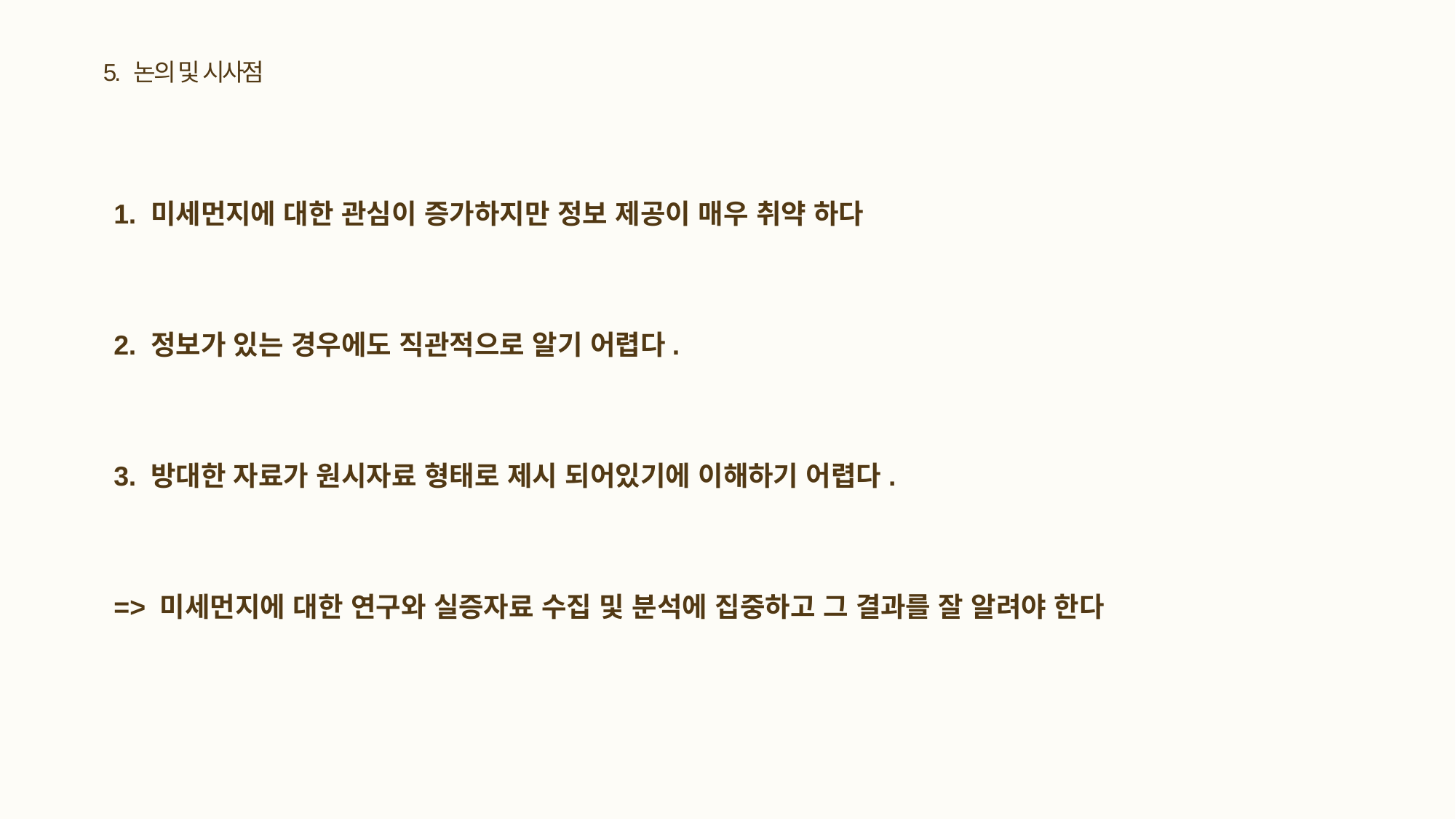

5. 논의 및 시사점
1. 미세먼지에 대한 관심이 증가하지만 정보 제공이 매우 취약 하다

2. 정보가 있는 경우에도 직관적으로 알기 어렵다.

3. 방대한 자료가 원시자료 형태로 제시 되어있기에 이해하기 어렵다.

=> 미세먼지에 대한 연구와 실증자료 수집 및 분석에 집중하고 그 결과를 잘 알려야 한다